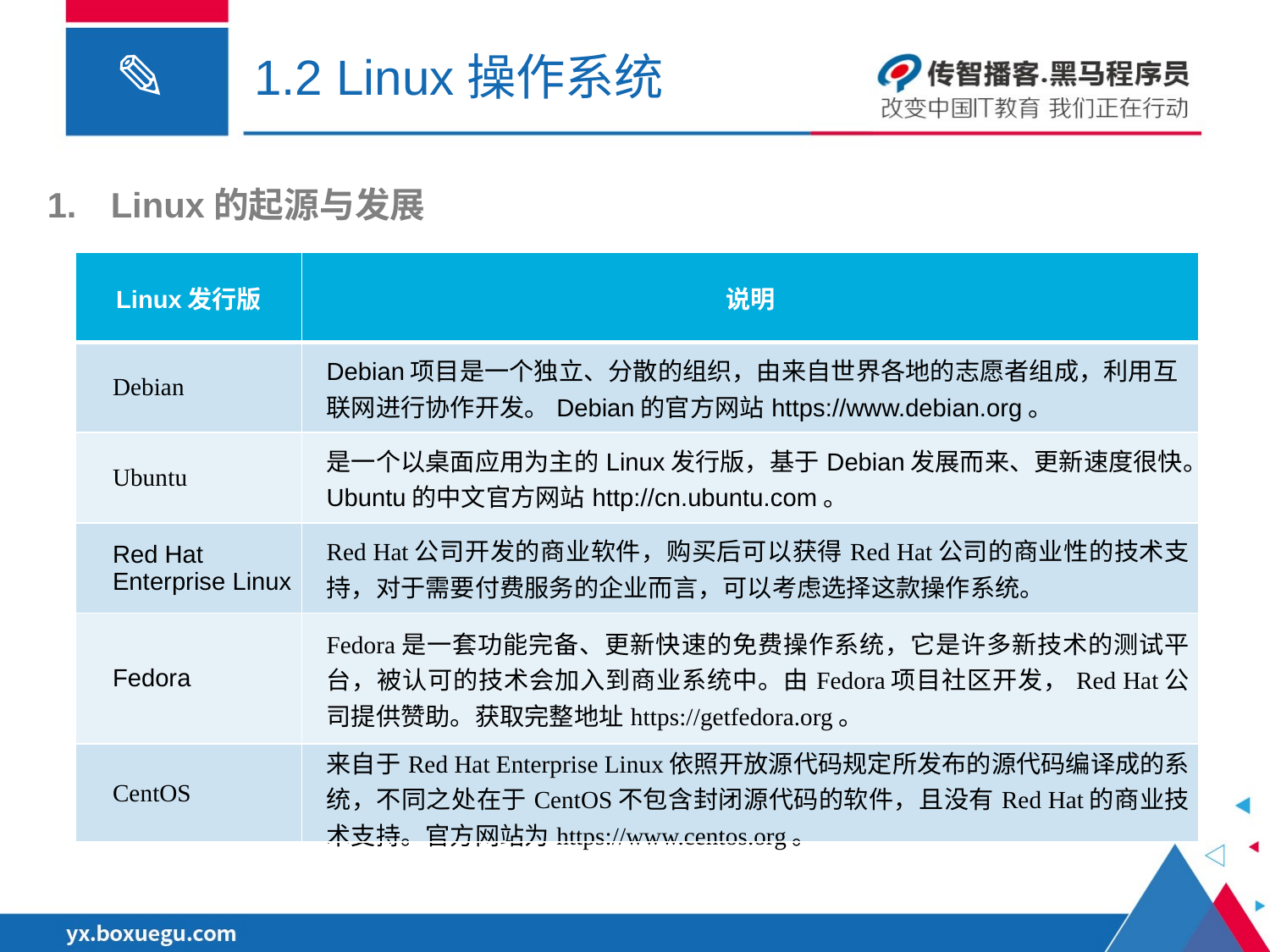

# 1.2 Linux操作系统
Linux的起源与发展
| Linux发行版 | 说明 |
| --- | --- |
| Debian | Debian项目是一个独立、分散的组织，由来自世界各地的志愿者组成，利用互联网进行协作开发。Debian的官方网站https://www.debian.org。 |
| Ubuntu | 是一个以桌面应用为主的Linux发行版，基于Debian发展而来、更新速度很快。Ubuntu的中文官方网站http://cn.ubuntu.com。 |
| Red Hat Enterprise Linux | Red Hat公司开发的商业软件，购买后可以获得Red Hat公司的商业性的技术支持，对于需要付费服务的企业而言，可以考虑选择这款操作系统。 |
| Fedora | Fedora是一套功能完备、更新快速的免费操作系统，它是许多新技术的测试平台，被认可的技术会加入到商业系统中。由Fedora项目社区开发，Red Hat公司提供赞助。获取完整地址https://getfedora.org。 |
| CentOS | 来自于Red Hat Enterprise Linux依照开放源代码规定所发布的源代码编译成的系统，不同之处在于CentOS不包含封闭源代码的软件，且没有Red Hat的商业技术支持。官方网站为https://www.centos.org。 |